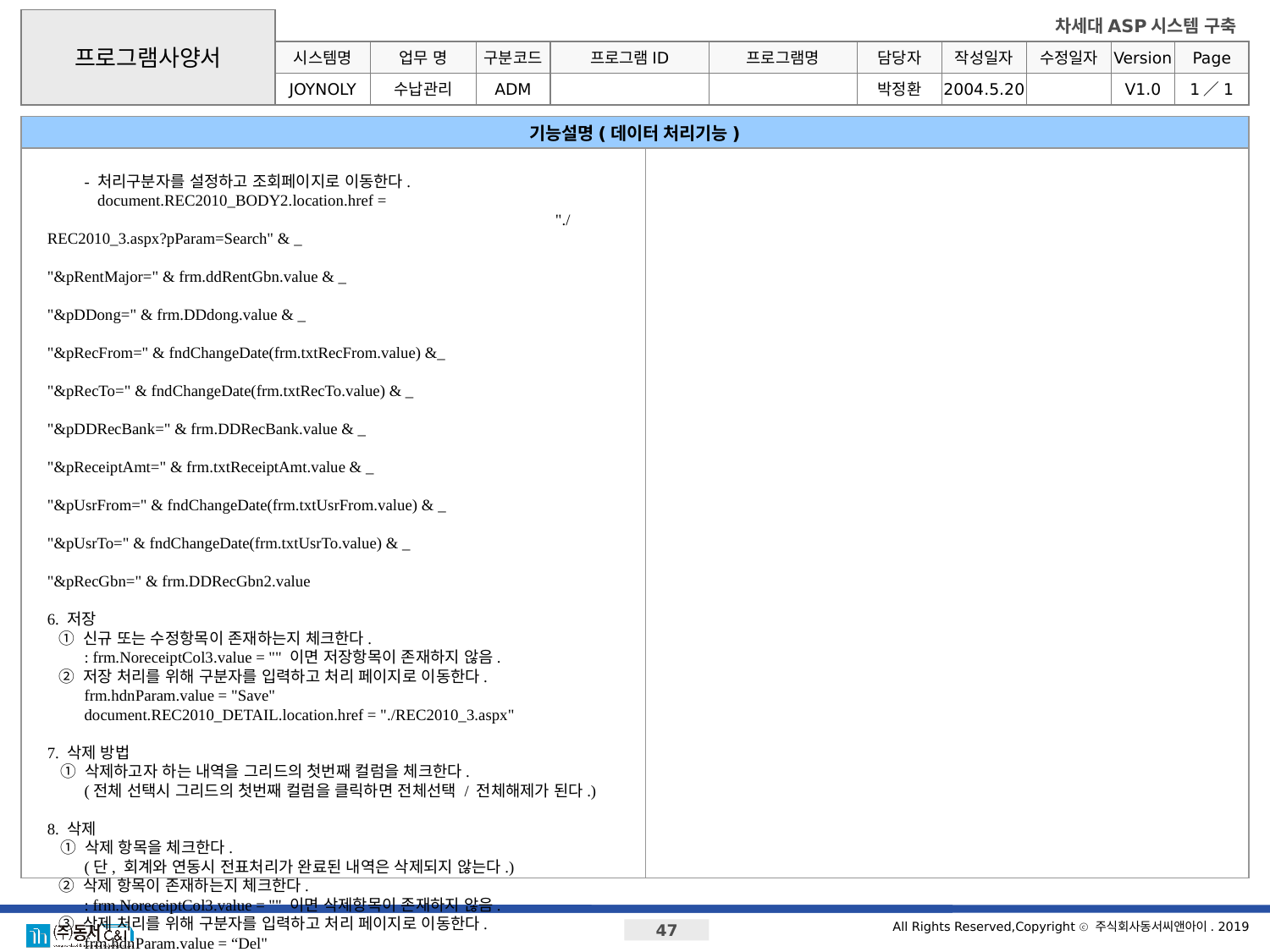

프로그램사양서
시스템명
업무 명
구분코드
JOYNOLY
수납관리
ADM

박정환
기능설명(데이터 처리기능)

		- 처리구분자를 설정하고 조회페이지로 이동한다.
			document.REC2010_BODY2.location.href =
								"./REC2010_3.aspx?pParam=Search" & _
								"&pRentMajor=" & frm.ddRentGbn.value & _
								"&pDDong=" & frm.DDdong.value & _
								"&pRecFrom=" & fndChangeDate(frm.txtRecFrom.value) &_
								"&pRecTo=" & fndChangeDate(frm.txtRecTo.value) & _
								"&pDDRecBank=" & frm.DDRecBank.value & _
								"&pReceiptAmt=" & frm.txtReceiptAmt.value & _
								"&pUsrFrom=" & fndChangeDate(frm.txtUsrFrom.value) & _
								"&pUsrTo=" & fndChangeDate(frm.txtUsrTo.value) & _
								"&pRecGbn=" & frm.DDRecGbn2.value

6. 저장
	① 신규 또는 수정항목이 존재하는지 체크한다.
		: frm.NoreceiptCol3.value = "" 이면 저장항목이 존재하지 않음.
	② 저장 처리를 위해 구분자를 입력하고 처리 페이지로 이동한다.
		frm.hdnParam.value = "Save"
		document.REC2010_DETAIL.location.href = "./REC2010_3.aspx"

7. 삭제 방법
   ① 삭제하고자 하는 내역을 그리드의 첫번째 컬럼을 체크한다.
		(전체 선택시 그리드의 첫번째 컬럼을 클릭하면 전체선택 / 전체해제가 된다.)

8. 삭제
   ① 삭제 항목을 체크한다.
		(단, 회계와 연동시 전표처리가 완료된 내역은 삭제되지 않는다.)
	② 삭제 항목이 존재하는지 체크한다.
		: frm.NoreceiptCol3.value = "" 이면 삭제항목이 존재하지 않음.
	③ 삭제 처리를 위해 구분자를 입력하고 처리 페이지로 이동한다.
		frm.hdnParam.value = “Del" 					document.REC2010_DETAIL.location.href = "./REC2010_3.aspx"